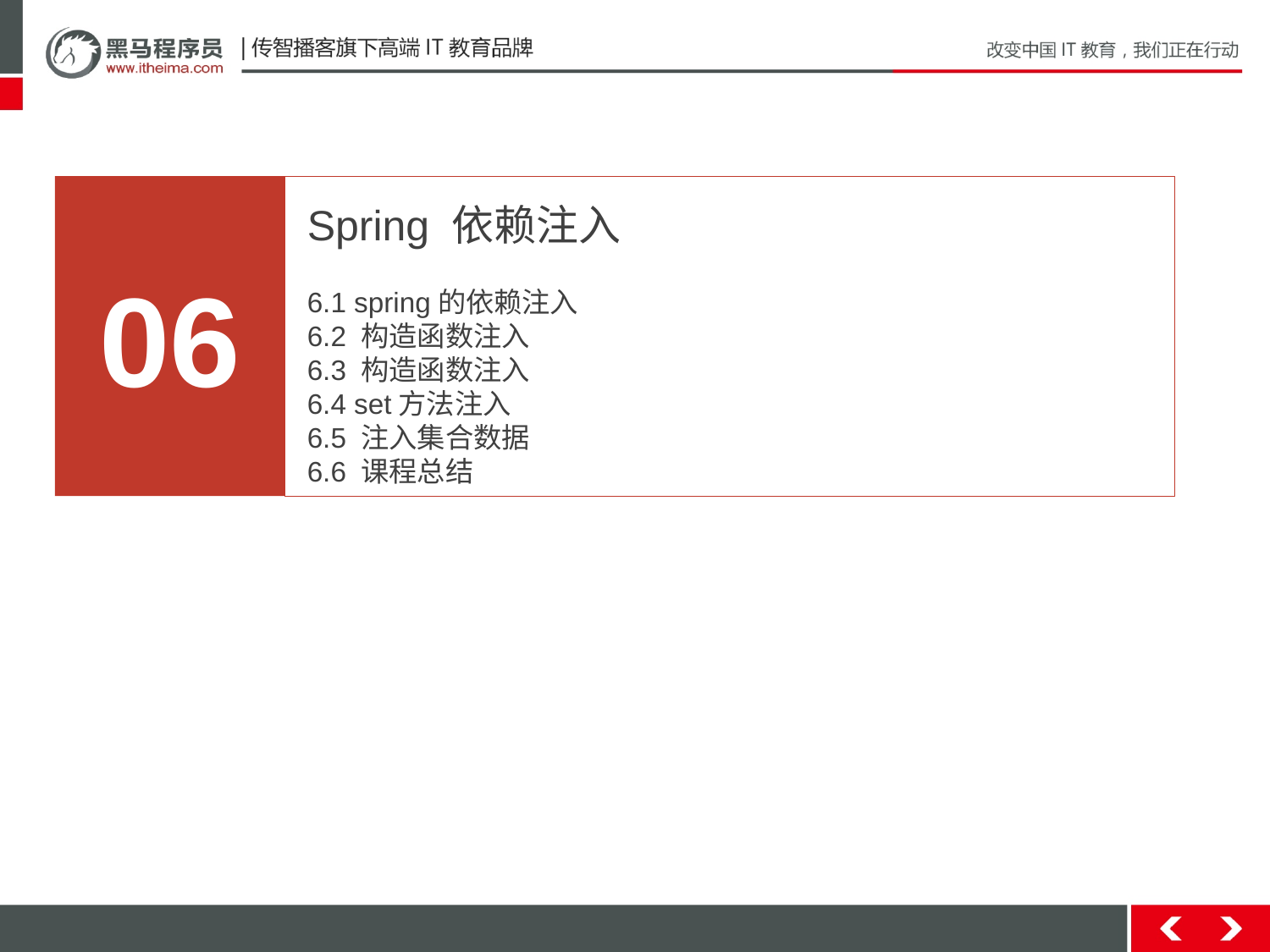

06

Spring 依赖注入
6.1 spring的依赖注入
6.2 构造函数注入
6.3 构造函数注入
6.4 set方法注入
6.5 注入集合数据
6.6 课程总结